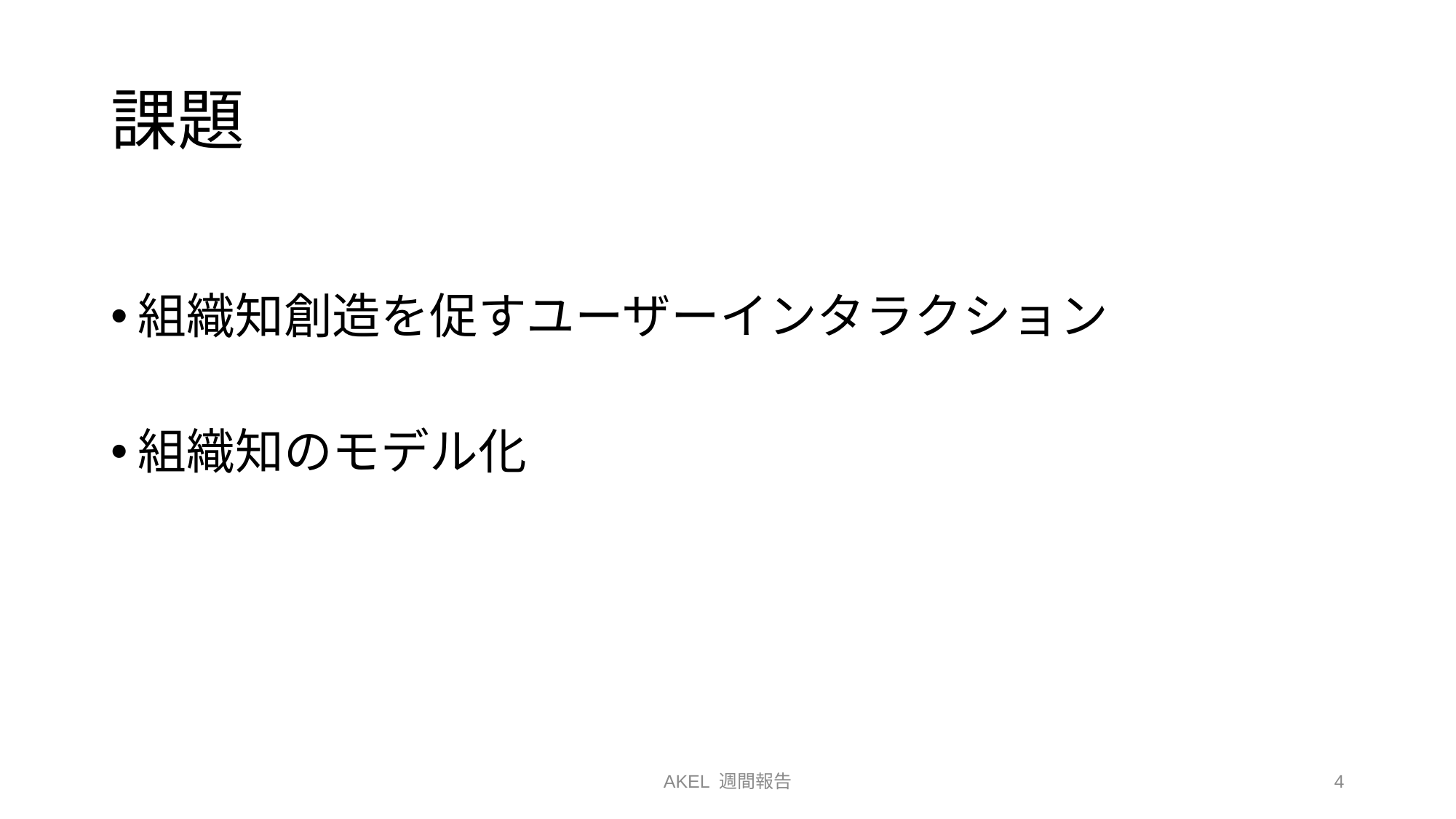

# 課題

組織知創造を促すユーザーインタラクション

組織知のモデル化
AKEL 週間報告
4